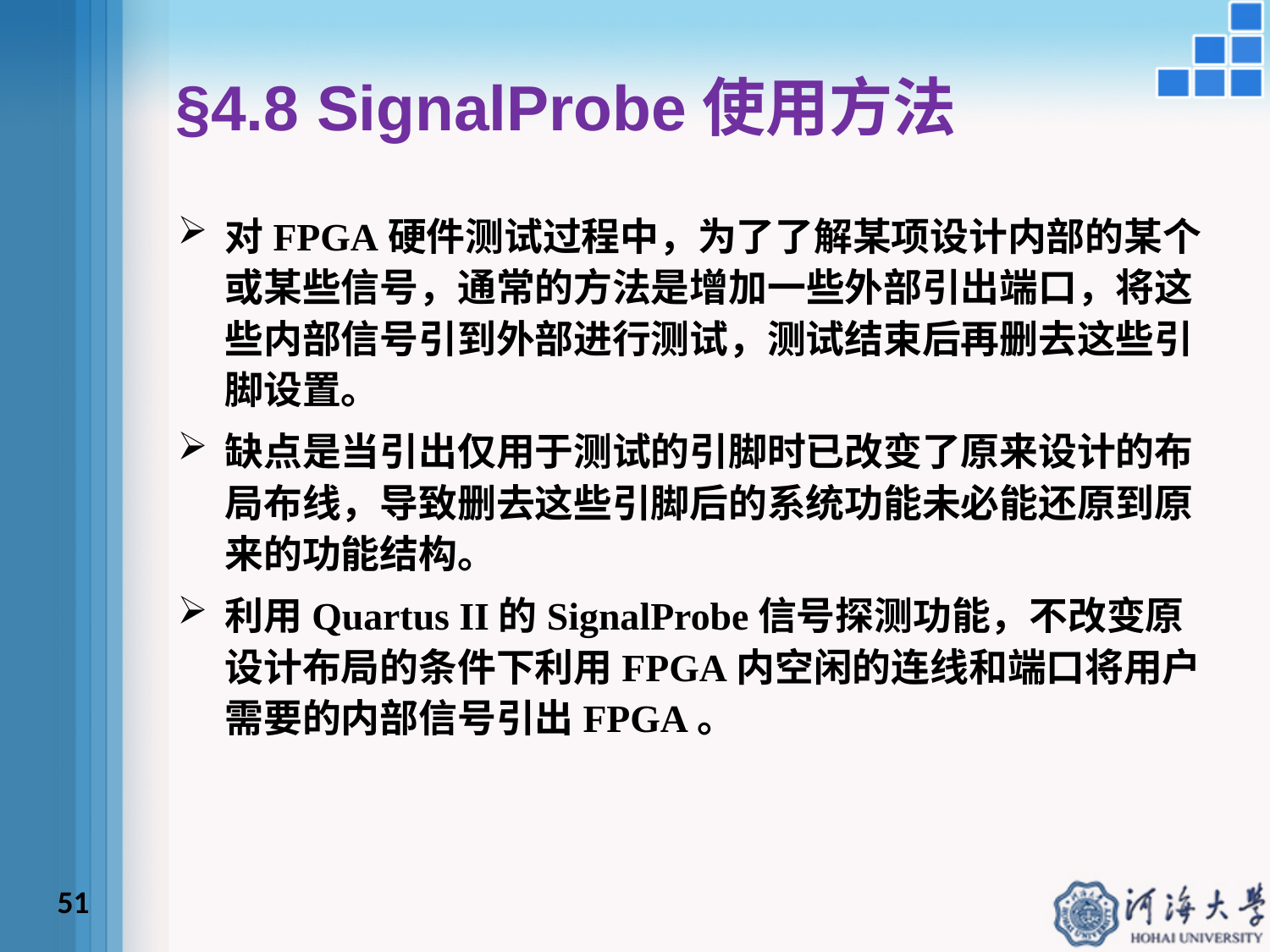

§4.8 SignalProbe使用方法
对FPGA硬件测试过程中，为了了解某项设计内部的某个或某些信号，通常的方法是增加一些外部引出端口，将这些内部信号引到外部进行测试，测试结束后再删去这些引脚设置。
缺点是当引出仅用于测试的引脚时已改变了原来设计的布局布线，导致删去这些引脚后的系统功能未必能还原到原来的功能结构。
利用Quartus II的SignalProbe信号探测功能，不改变原设计布局的条件下利用FPGA内空闲的连线和端口将用户需要的内部信号引出FPGA。
51